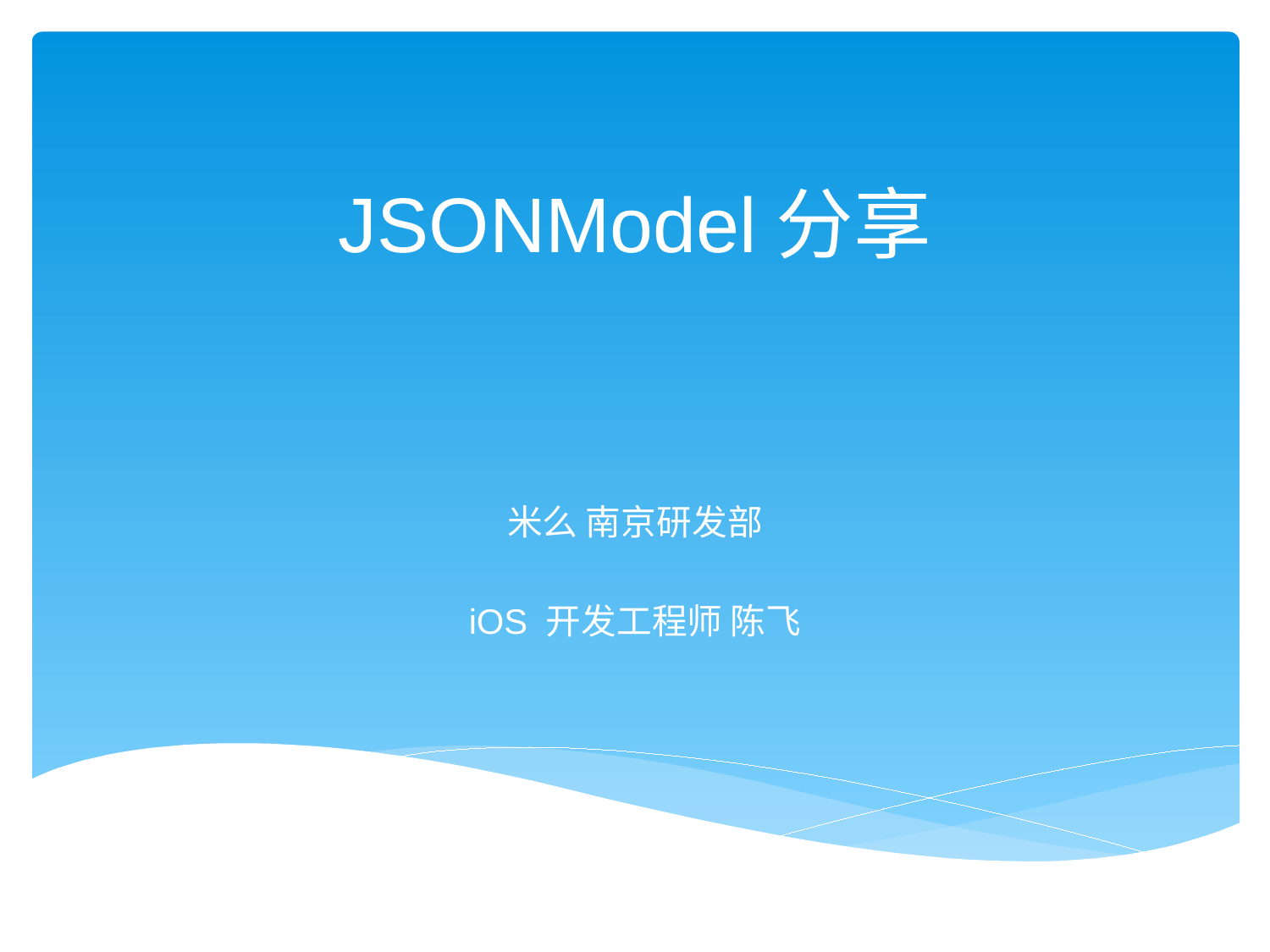

# JSONModel分享
米么 南京研发部

iOS 开发工程师 陈飞